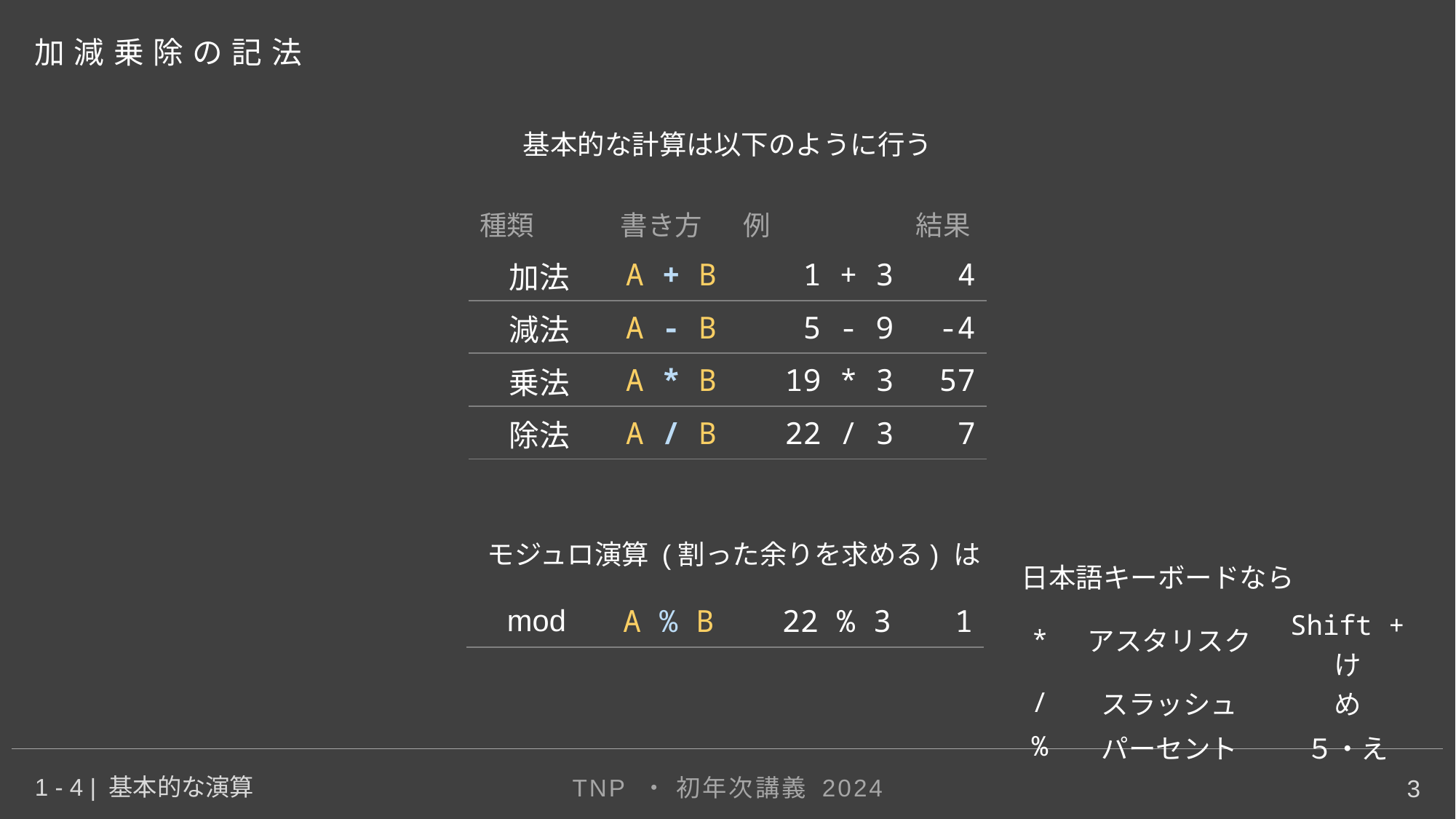

加減乗除の記法
基本的な計算は以下のように行う
| 種類 | 書き方 | 例 | 結果 |
| --- | --- | --- | --- |
| 加法 | A + B | 1 + 3 | 4 |
| 減法 | A - B | 5 - 9 | -4 |
| 乗法 | A \* B | 19 \* 3 | 57 |
| 除法 | A / B | 22 / 3 | 7 |
モジュロ演算 (割った余りを求める) は
日本語キーボードなら
| mod | A % B | 22 % 3 | 1 |
| --- | --- | --- | --- |
| \* | アスタリスク | Shift + け |
| --- | --- | --- |
| / | スラッシュ | め |
| % | パーセント | ５・え |
3
1 - 4 | 基本的な演算